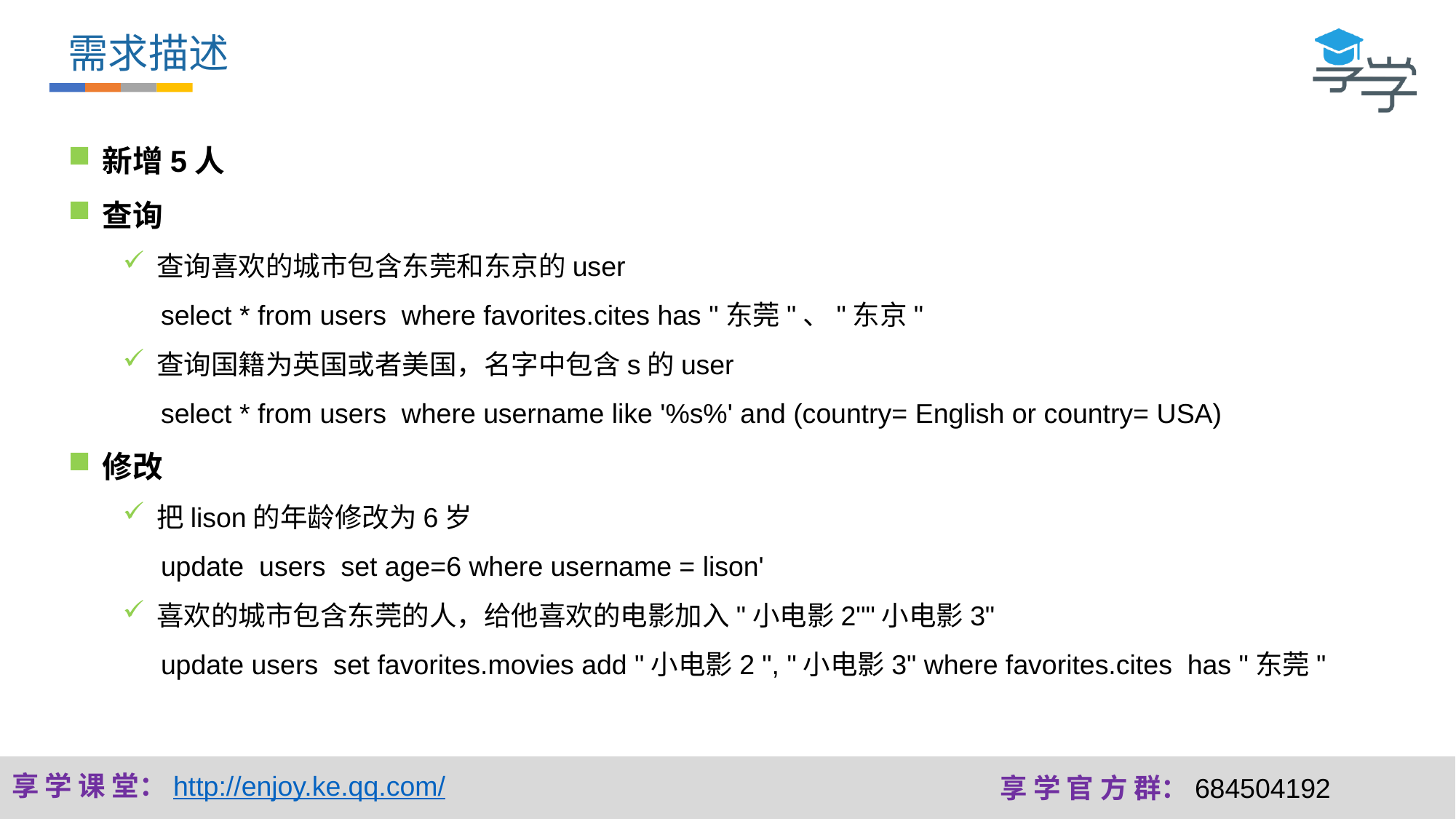

需求描述

新增5人
查询
查询喜欢的城市包含东莞和东京的user
     select * from users  where favorites.cites has "东莞"、"东京"
查询国籍为英国或者美国，名字中包含s的user
     select * from users  where username like '%s%' and (country= English or country= USA)
修改
把lison的年龄修改为6岁
     update  users  set age=6 where username = lison'
喜欢的城市包含东莞的人，给他喜欢的电影加入"小电影2""小电影3"
     update users  set favorites.movies add "小电影2 ", "小电影3" where favorites.cites  has "东莞"